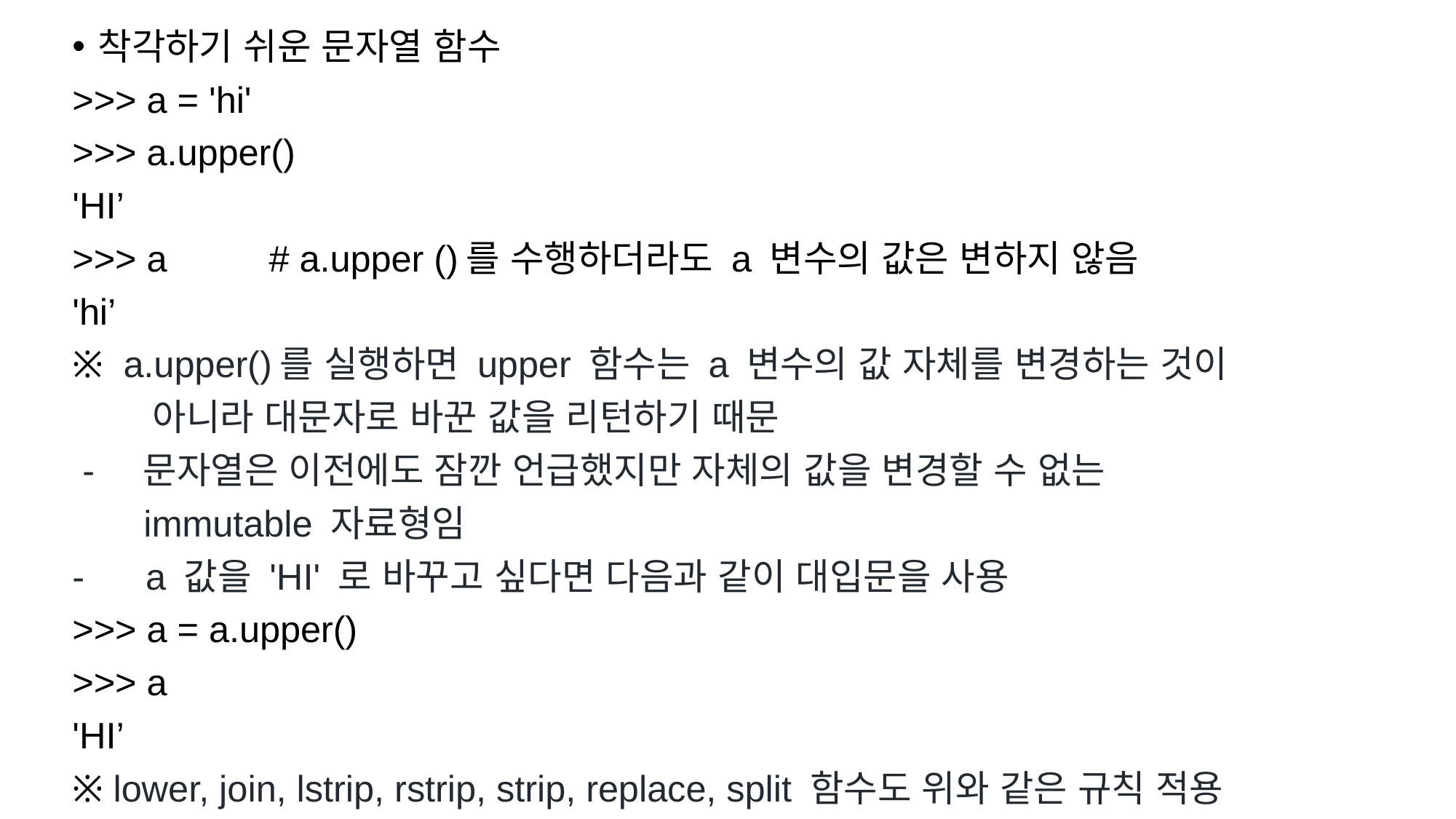

착각하기 쉬운 문자열 함수
>>> a = 'hi'
>>> a.upper()
'HI’
>>> a          # a.upper ()를 수행하더라도 a 변수의 값은 변하지 않음
'hi’
※  a.upper()를 실행하면 upper 함수는 a 변수의 값 자체를 변경하는 것이
       아니라 대문자로 바꾼 값을 리턴하기 때문
 -    문자열은 이전에도 잠깐 언급했지만 자체의 값을 변경할 수 없는
       immutable 자료형임
-      a 값을 'HI' 로 바꾸고 싶다면 다음과 같이 대입문을 사용
>>> a = a.upper()
>>> a
'HI’
※ lower, join, lstrip, rstrip, strip, replace, split 함수도 위와 같은 규칙 적용